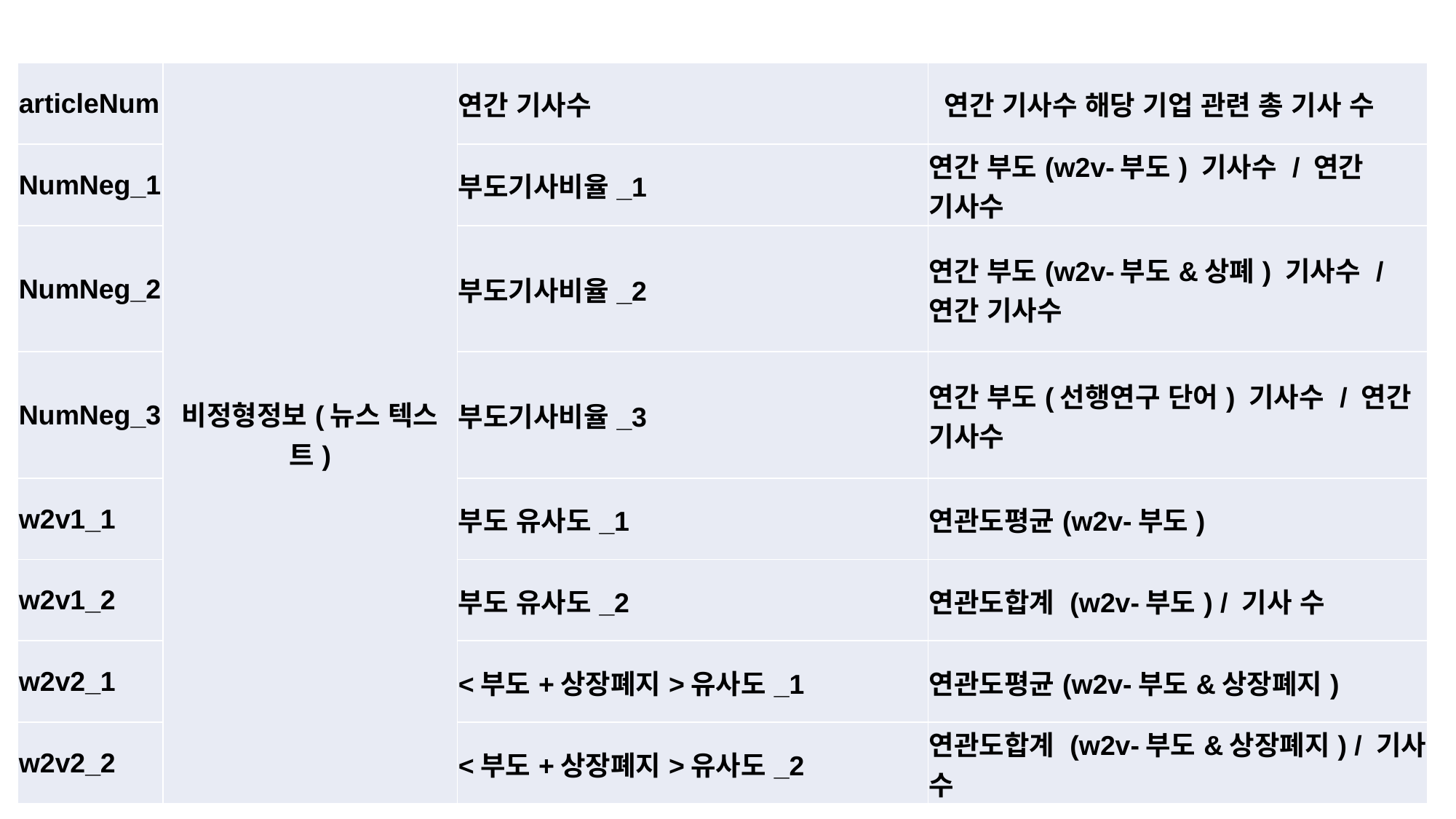

| articleNum | 비정형정보(뉴스 텍스트) | 연간 기사수 | 연간 기사수 해당 기업 관련 총 기사 수 |
| --- | --- | --- | --- |
| NumNeg\_1 |  | 부도기사비율\_1 | 연간 부도(w2v-부도) 기사수 / 연간 기사수 |
| NumNeg\_2 |  | 부도기사비율\_2 | 연간 부도(w2v-부도&상폐) 기사수 / 연간 기사수 |
| NumNeg\_3 |  | 부도기사비율\_3 | 연간 부도(선행연구 단어) 기사수 / 연간 기사수 |
| w2v1\_1 |  | 부도 유사도\_1 | 연관도평균(w2v-부도) |
| w2v1\_2 |  | 부도 유사도\_2 | 연관도합계 (w2v-부도) / 기사 수 |
| w2v2\_1 |  | <부도+상장폐지>유사도\_1 | 연관도평균(w2v-부도&상장폐지) |
| w2v2\_2 |  | <부도+상장폐지>유사도\_2 | 연관도합계 (w2v-부도&상장폐지) / 기사 수 |